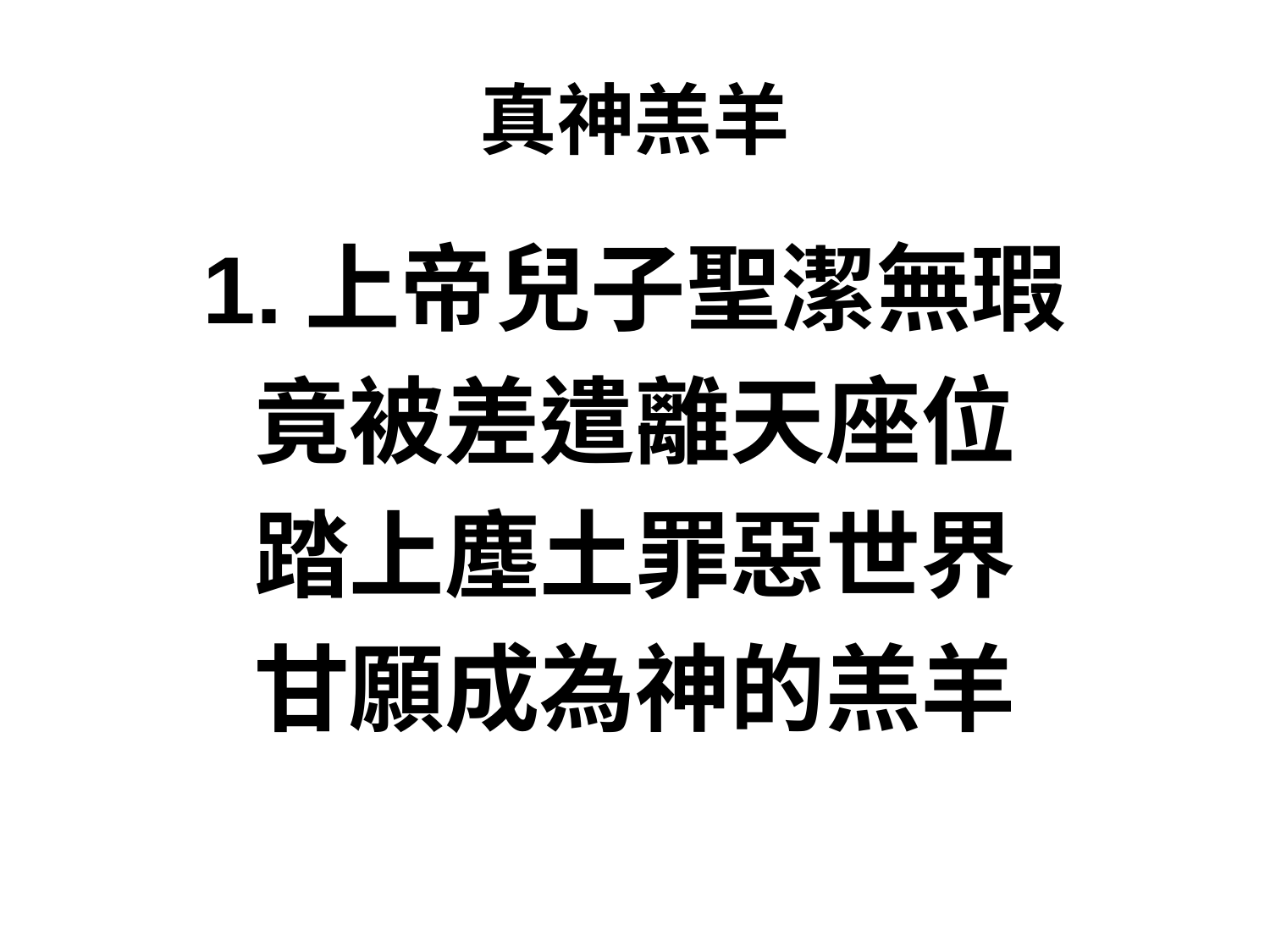

# 真神羔羊
1.上帝兒子聖潔無瑕
竟被差遣離天座位
踏上塵土罪惡世界
甘願成為神的羔羊